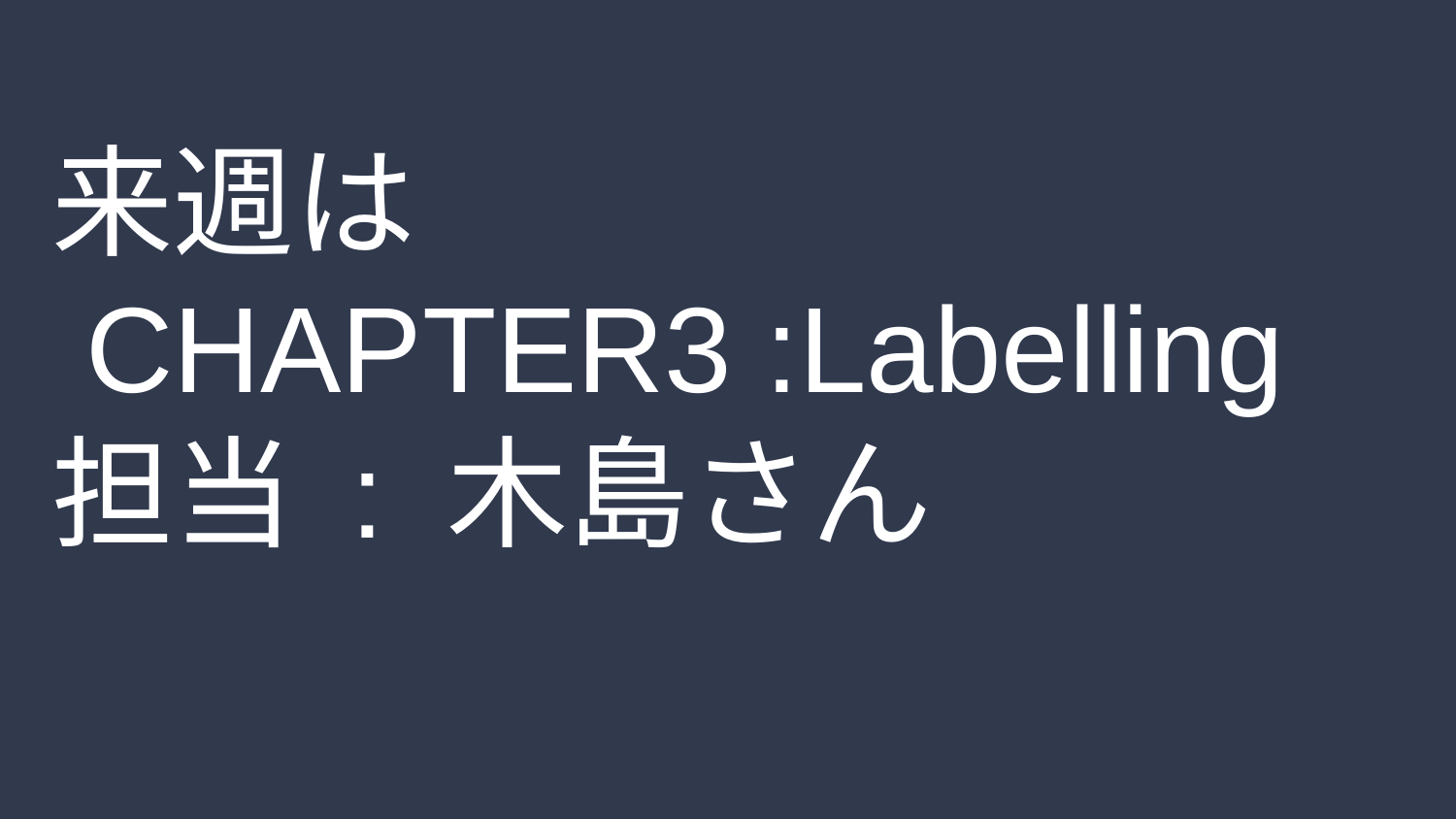

# 来週は
 CHAPTER3 :Labelling
担当 : 木島さん